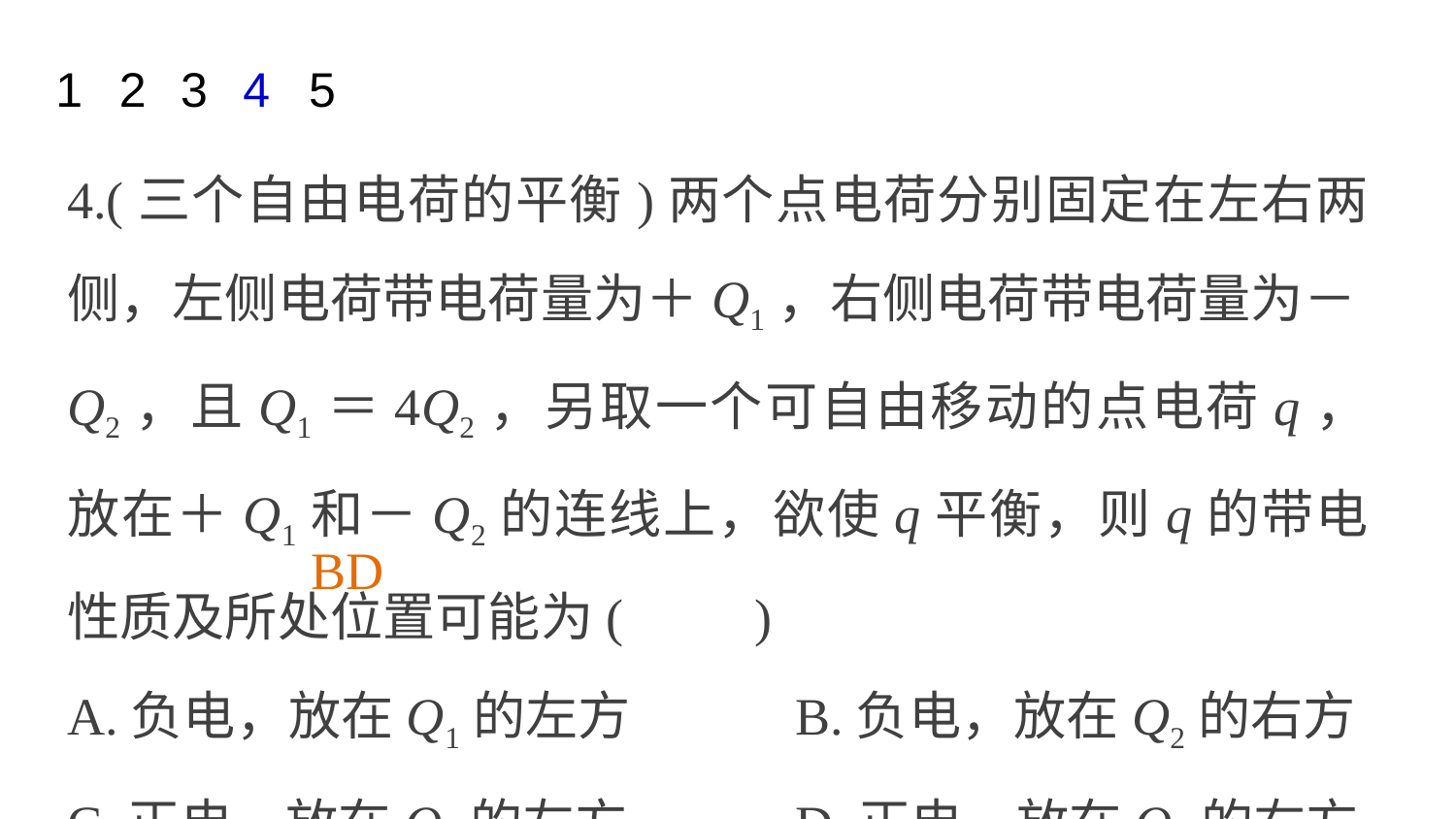

1
2
3
4
5
4.(三个自由电荷的平衡)两个点电荷分别固定在左右两侧，左侧电荷带电荷量为＋Q1，右侧电荷带电荷量为－Q2，且Q1＝4Q2，另取一个可自由移动的点电荷q，放在＋Q1和－Q2的连线上，欲使q平衡，则q的带电性质及所处位置可能为(　　)
A.负电，放在Q1的左方  	B.负电，放在Q2的右方
C.正电，放在Q1的左方  	D.正电，放在Q2的右方
BD